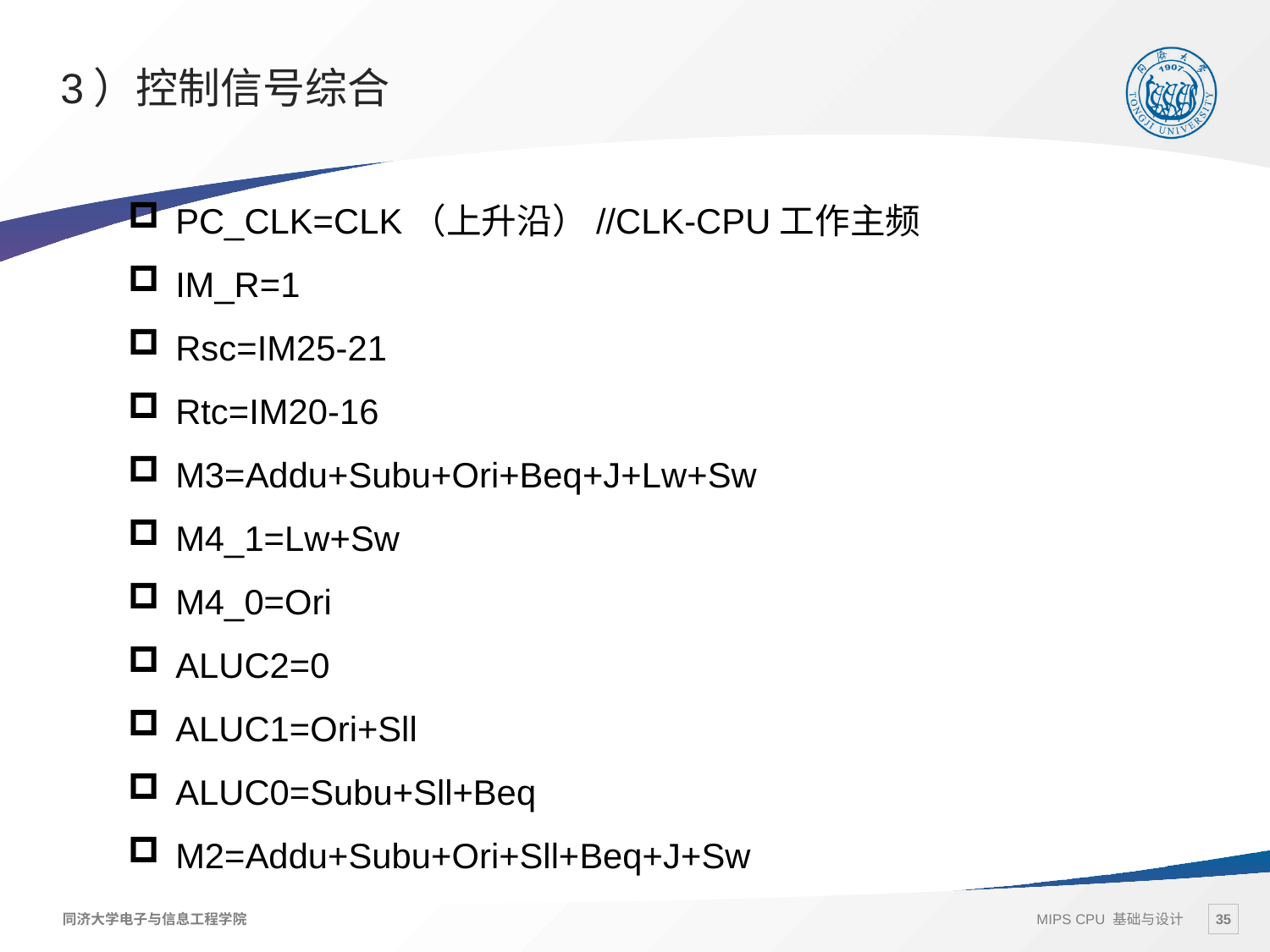

# 3）控制信号综合
PC_CLK=CLK（上升沿）//CLK-CPU工作主频
IM_R=1
Rsc=IM25-21
Rtc=IM20-16
M3=Addu+Subu+Ori+Beq+J+Lw+Sw
M4_1=Lw+Sw
M4_0=Ori
ALUC2=0
ALUC1=Ori+Sll
ALUC0=Subu+Sll+Beq
M2=Addu+Subu+Ori+Sll+Beq+J+Sw